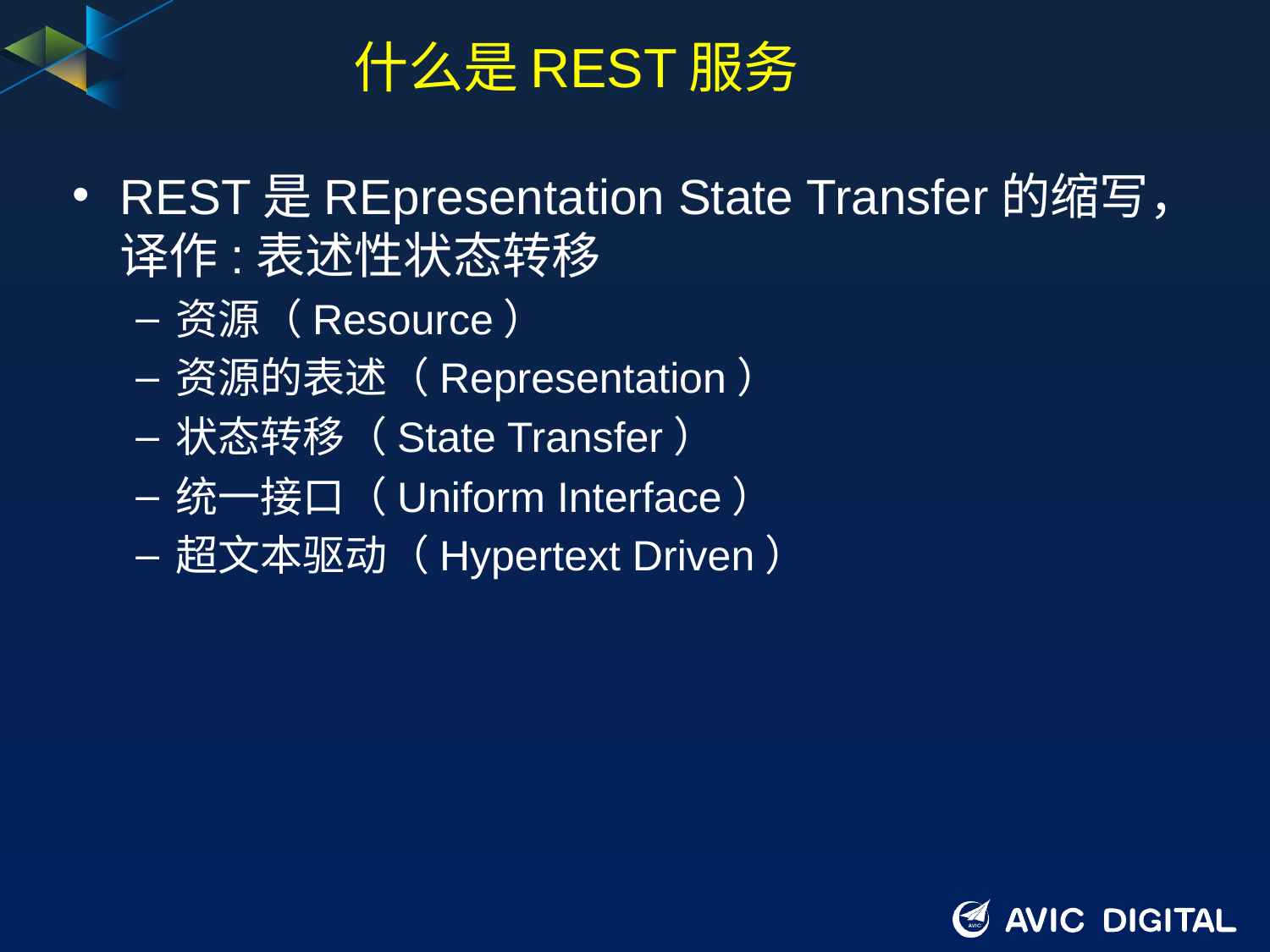

# 什么是REST服务
REST是REpresentation State Transfer的缩写，译作:表述性状态转移
资源（Resource）
资源的表述（Representation）
状态转移（State Transfer）
统一接口（Uniform Interface）
超文本驱动（Hypertext Driven）